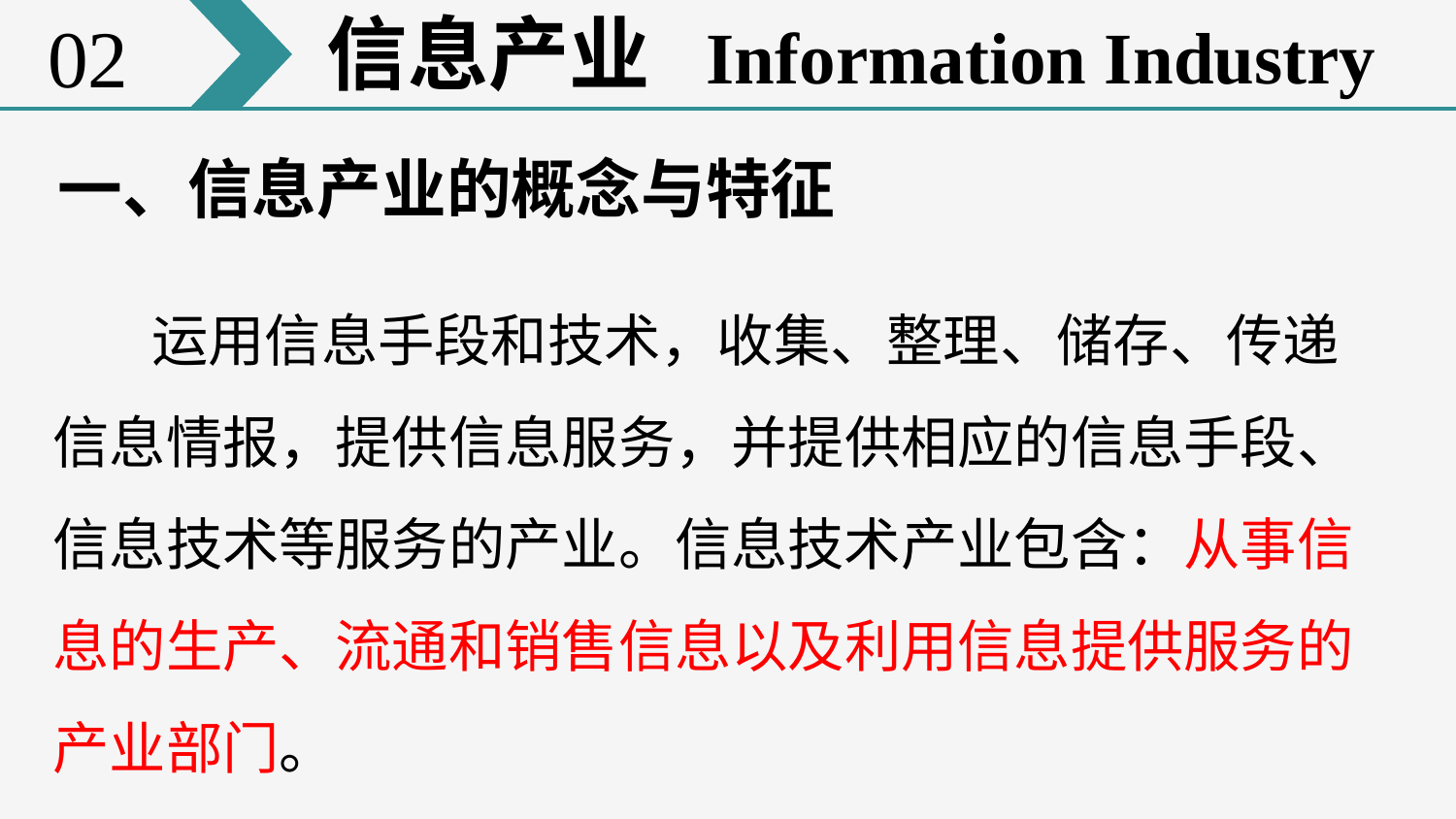

信息产业  Information Industry

02
一、信息产业的概念与特征
        运用信息手段和技术，收集、整理、储存、传递信息情报，提供信息服务，并提供相应的信息手段、信息技术等服务的产业。信息技术产业包含：从事信息的生产、流通和销售信息以及利用信息提供服务的产业部门。